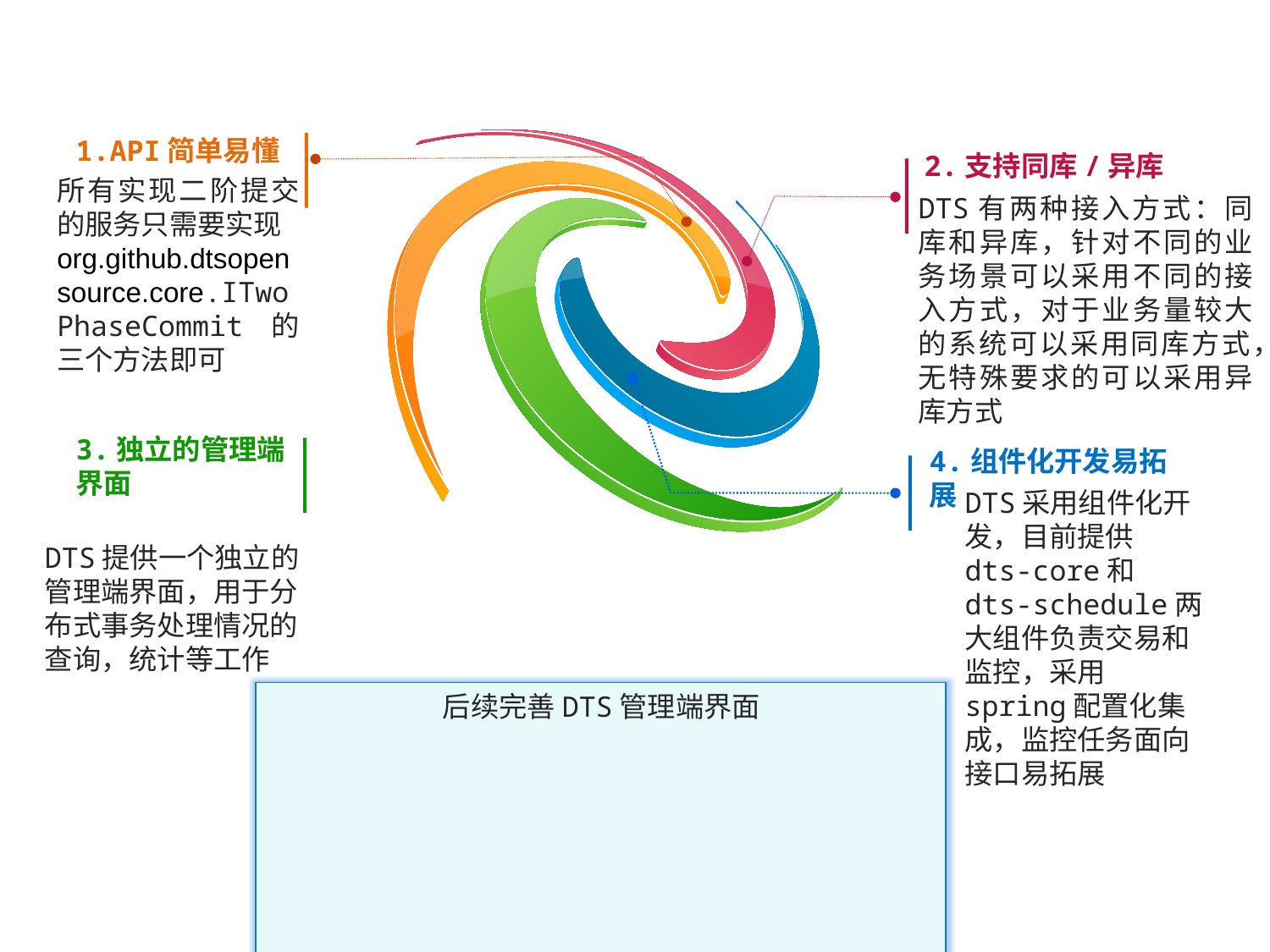

DTS系统介绍

1.API简单易懂

2.支持同库/异库

所有实现二阶提交的服务只需要实现
org.github.dtsopensource.core.ITwoPhaseCommit的三个方法即可

DTS有两种接入方式：同库和异库，针对不同的业务场景可以采用不同的接入方式，对于业务量较大的系统可以采用同库方式，无特殊要求的可以采用异库方式

3.独立的管理端界面
4.组件化开发易拓展

DTS采用组件化开发，目前提供dts-core和dts-schedule两大组件负责交易和监控，采用spring配置化集成，监控任务面向接口易拓展
DTS提供一个独立的管理端界面，用于分布式事务处理情况的查询，统计等工作
后续完善DTS管理端界面